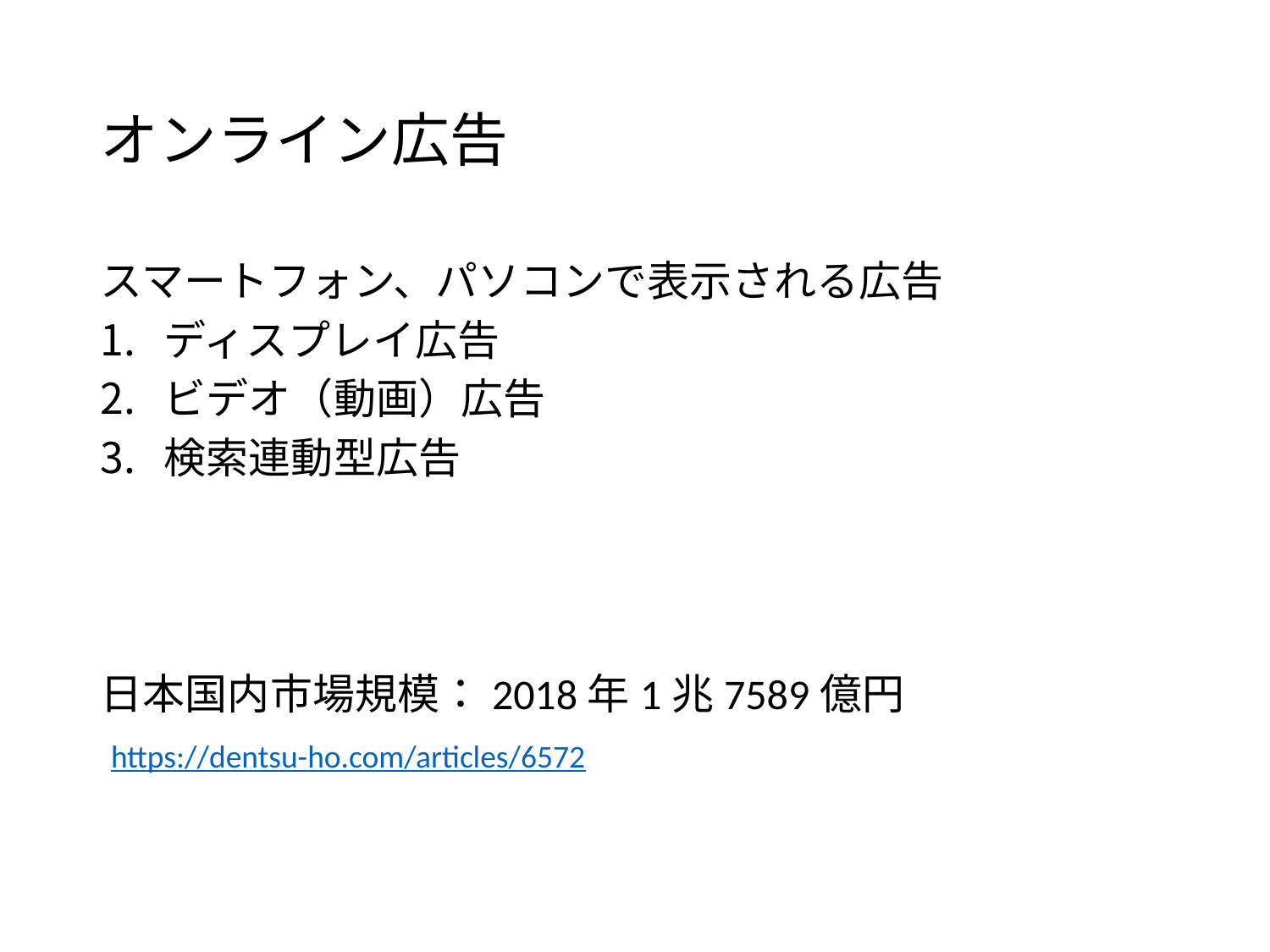

# オンライン広告
スマートフォン、パソコンで表示される広告
ディスプレイ広告
ビデオ（動画）広告
検索連動型広告

日本国内市場規模：2018年1兆7589億円

https://dentsu-ho.com/articles/6572